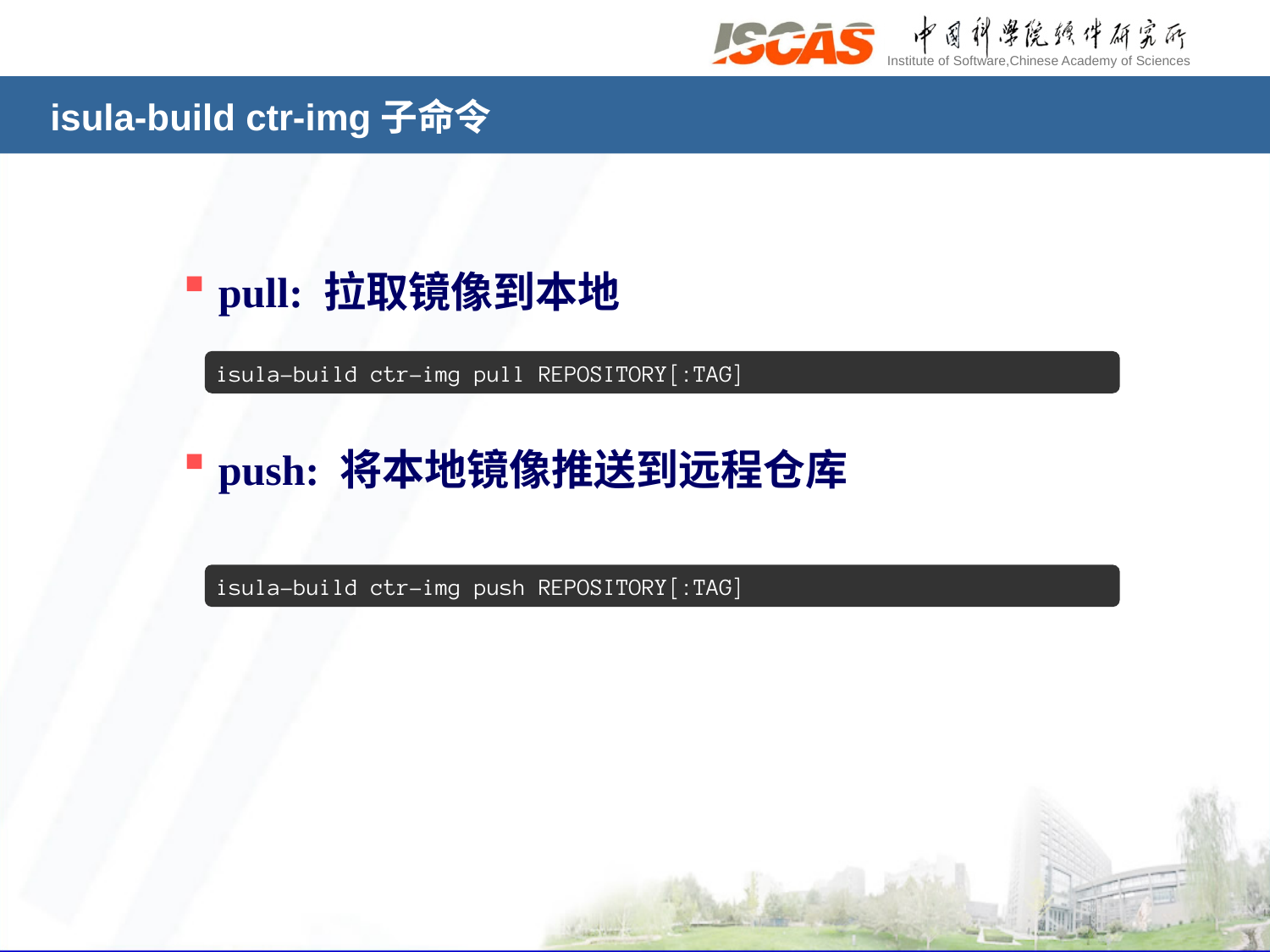

# isula-build ctr-img子命令
pull: 拉取镜像到本地

push: 将本地镜像推送到远程仓库

isula-build ctr-img pull REPOSITORY[:TAG]
isula-build ctr-img push REPOSITORY[:TAG]